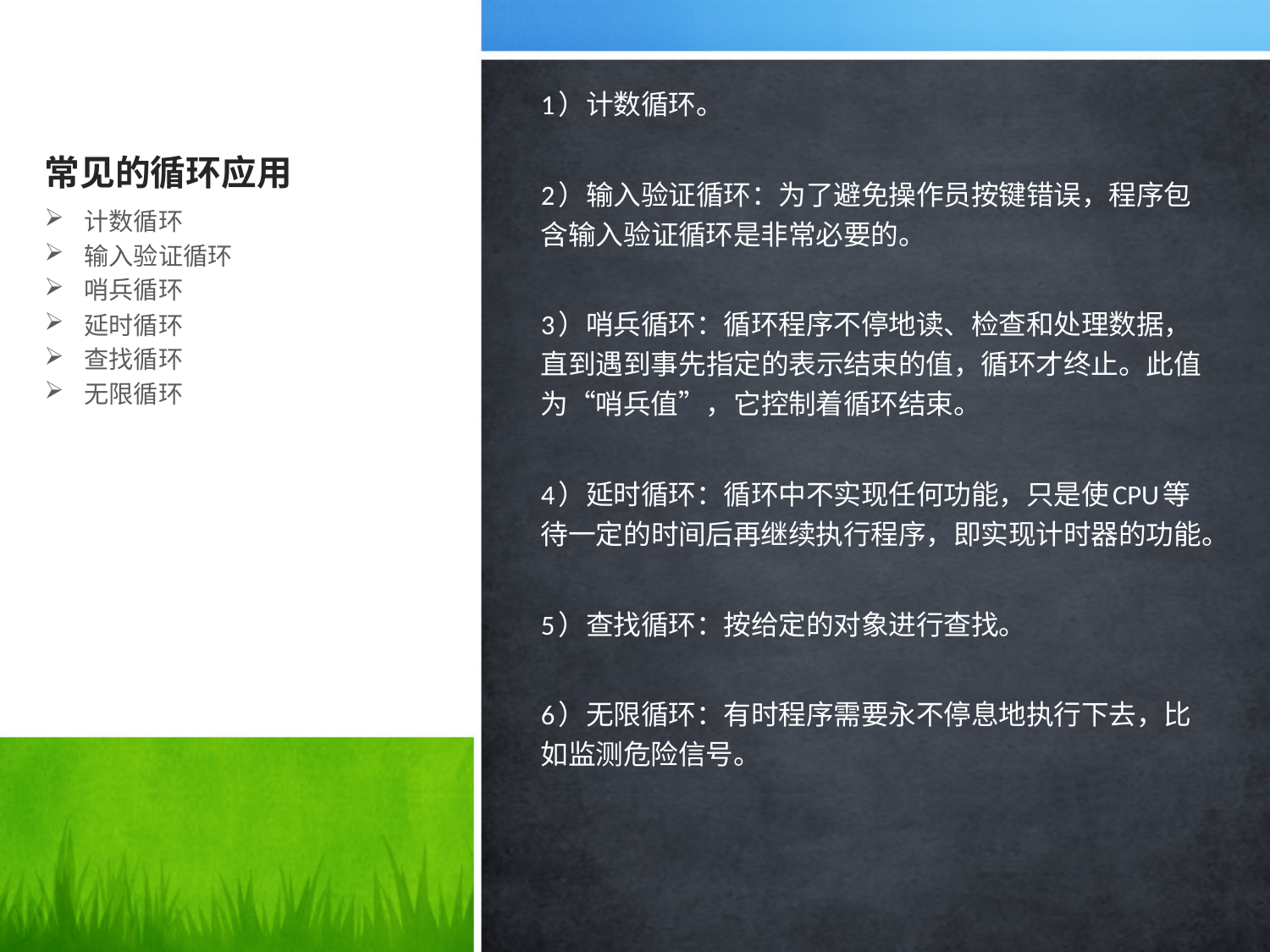

1）计数循环。

2）输入验证循环：为了避免操作员按键错误，程序包含输入验证循环是非常必要的。

3）哨兵循环：循环程序不停地读、检查和处理数据，直到遇到事先指定的表示结束的值，循环才终止。此值为“哨兵值”，它控制着循环结束。

4）延时循环：循环中不实现任何功能，只是使CPU等待一定的时间后再继续执行程序，即实现计时器的功能。

5）查找循环：按给定的对象进行查找。

6）无限循环：有时程序需要永不停息地执行下去，比如监测危险信号。

# 常见的循环应用
计数循环
输入验证循环
哨兵循环
延时循环
查找循环
无限循环